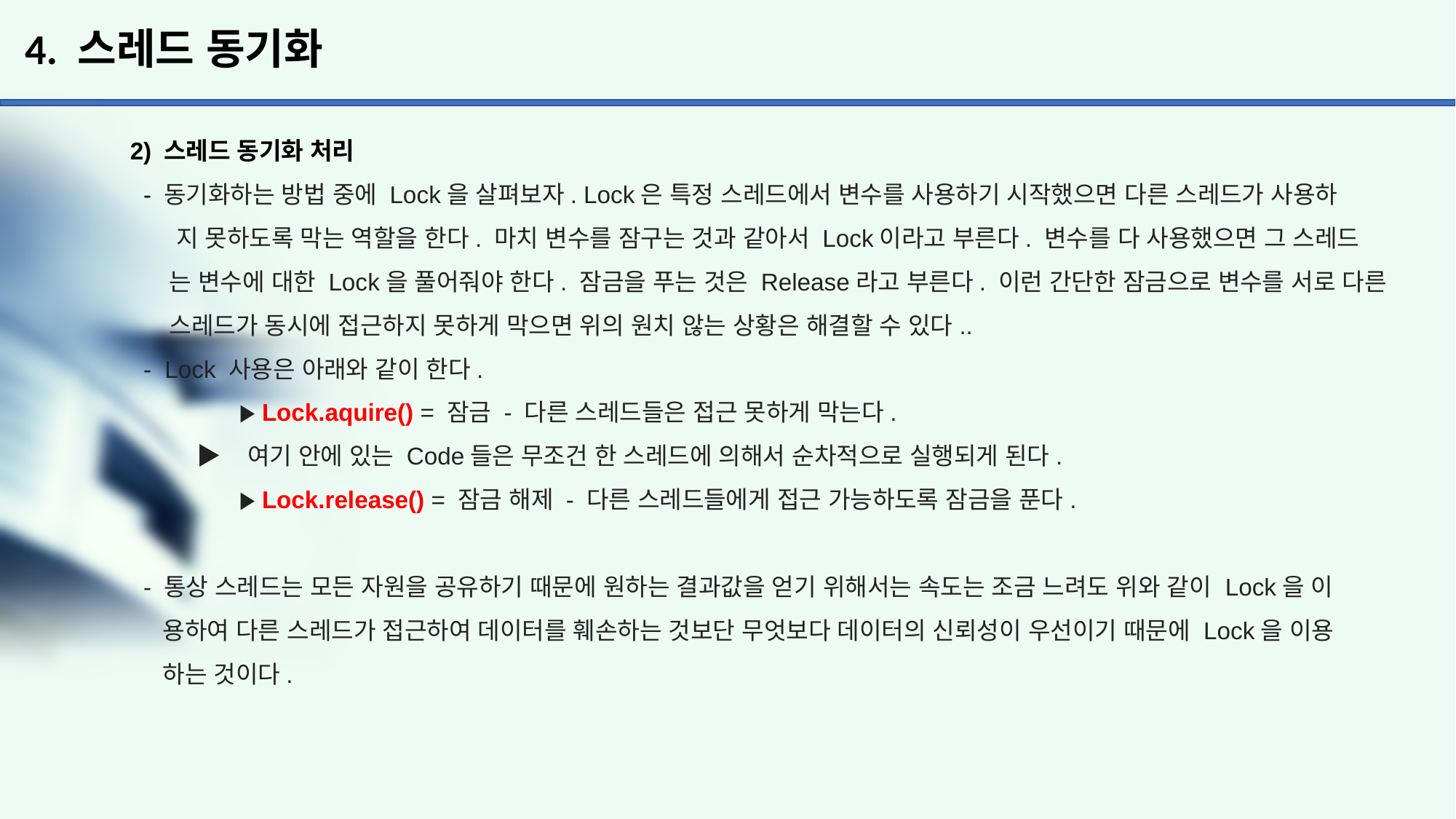

# 4. 스레드 동기화
2) 스레드 동기화 처리
  - 동기화하는 방법 중에 Lock을 살펴보자. Lock은 특정 스레드에서 변수를 사용하기 시작했으면 다른 스레드가 사용하
      지 못하도록 막는 역할을 한다. 마치 변수를 잠구는 것과 같아서 Lock이라고 부른다. 변수를 다 사용했으면 그 스레드
     는 변수에 대한 Lock을 풀어줘야 한다. 잠금을 푸는 것은 Release라고 부른다. 이런 간단한 잠금으로 변수를 서로 다른
     스레드가 동시에 접근하지 못하게 막으면 위의 원치 않는 상황은 해결할 수 있다..
  -  Lock 사용은 아래와 같이 한다.
	▶ Lock.aquire() = 잠금 - 다른 스레드들은 접근 못하게 막는다.
          ▶   여기 안에 있는 Code들은 무조건 한 스레드에 의해서 순차적으로 실행되게 된다.
	▶ Lock.release() = 잠금 해제 - 다른 스레드들에게 접근 가능하도록 잠금을 푼다.

  - 통상 스레드는 모든 자원을 공유하기 때문에 원하는 결과값을 얻기 위해서는 속도는 조금 느려도 위와 같이 Lock을 이
    용하여 다른 스레드가 접근하여 데이터를 훼손하는 것보단 무엇보다 데이터의 신뢰성이 우선이기 때문에 Lock을 이용
    하는 것이다.